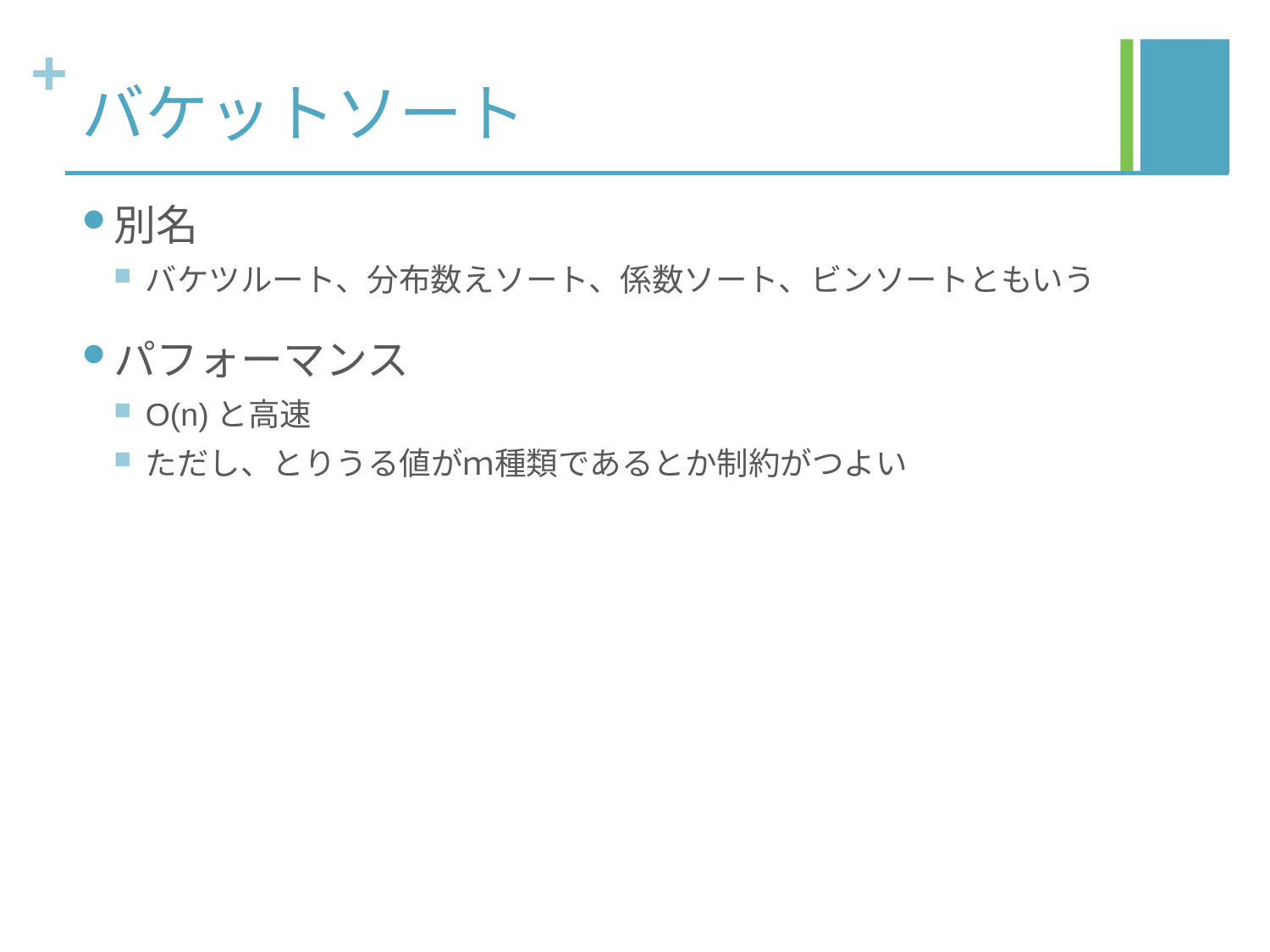

# バケットソート
別名
バケツルート、分布数えソート、係数ソート、ビンソートともいう
パフォーマンス
O(n)と高速
ただし、とりうる値がｍ種類であるとか制約がつよい